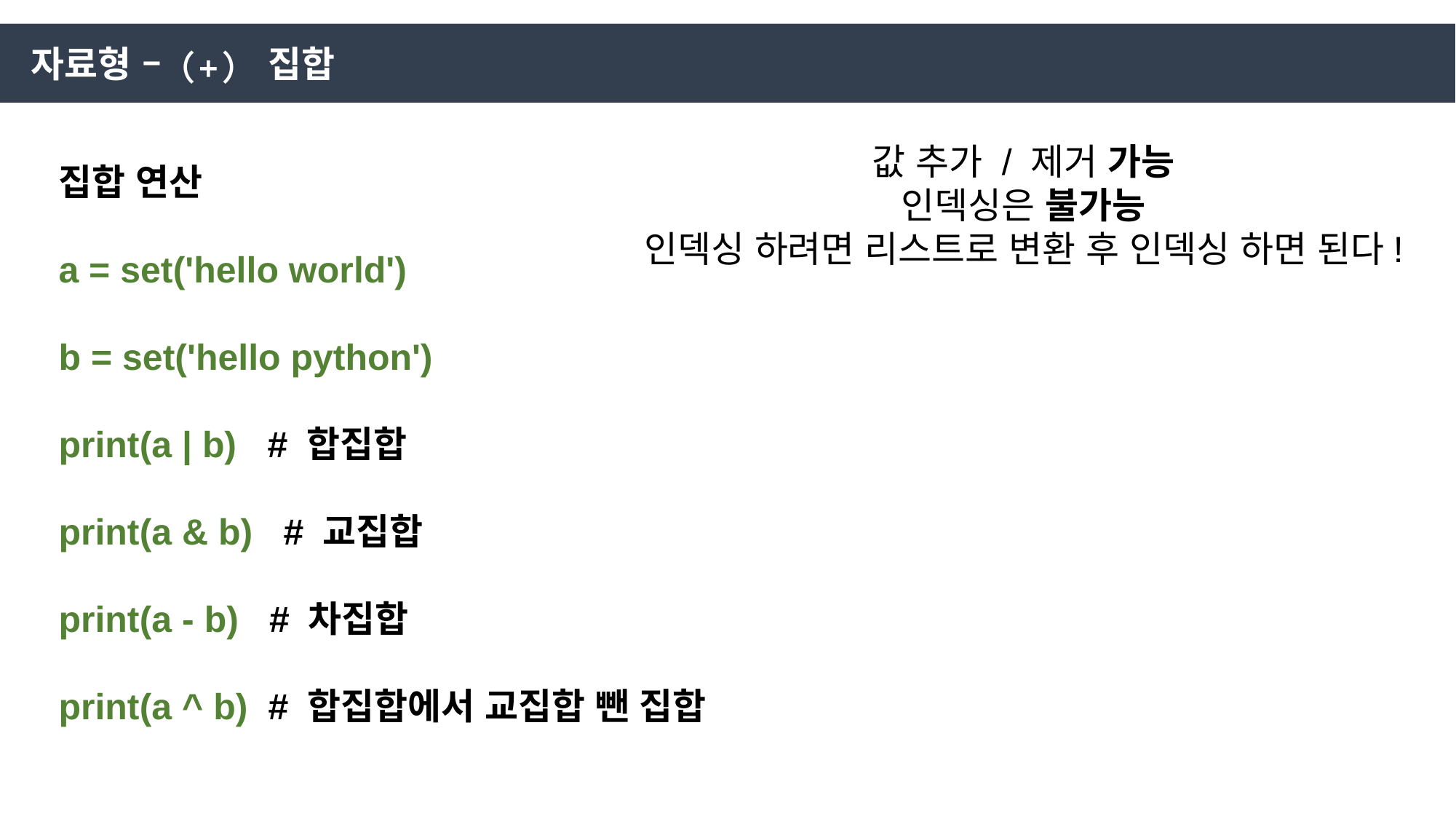

자료형 – (+) 집합
값 추가 / 제거 가능
인덱싱은 불가능
인덱싱 하려면 리스트로 변환 후 인덱싱 하면 된다!

집합 연산

a = set('hello world')

b = set('hello python')

print(a | b)   # 합집합

print(a & b)   # 교집합

print(a - b)   # 차집합

print(a ^ b)  # 합집합에서 교집합 뺀 집합